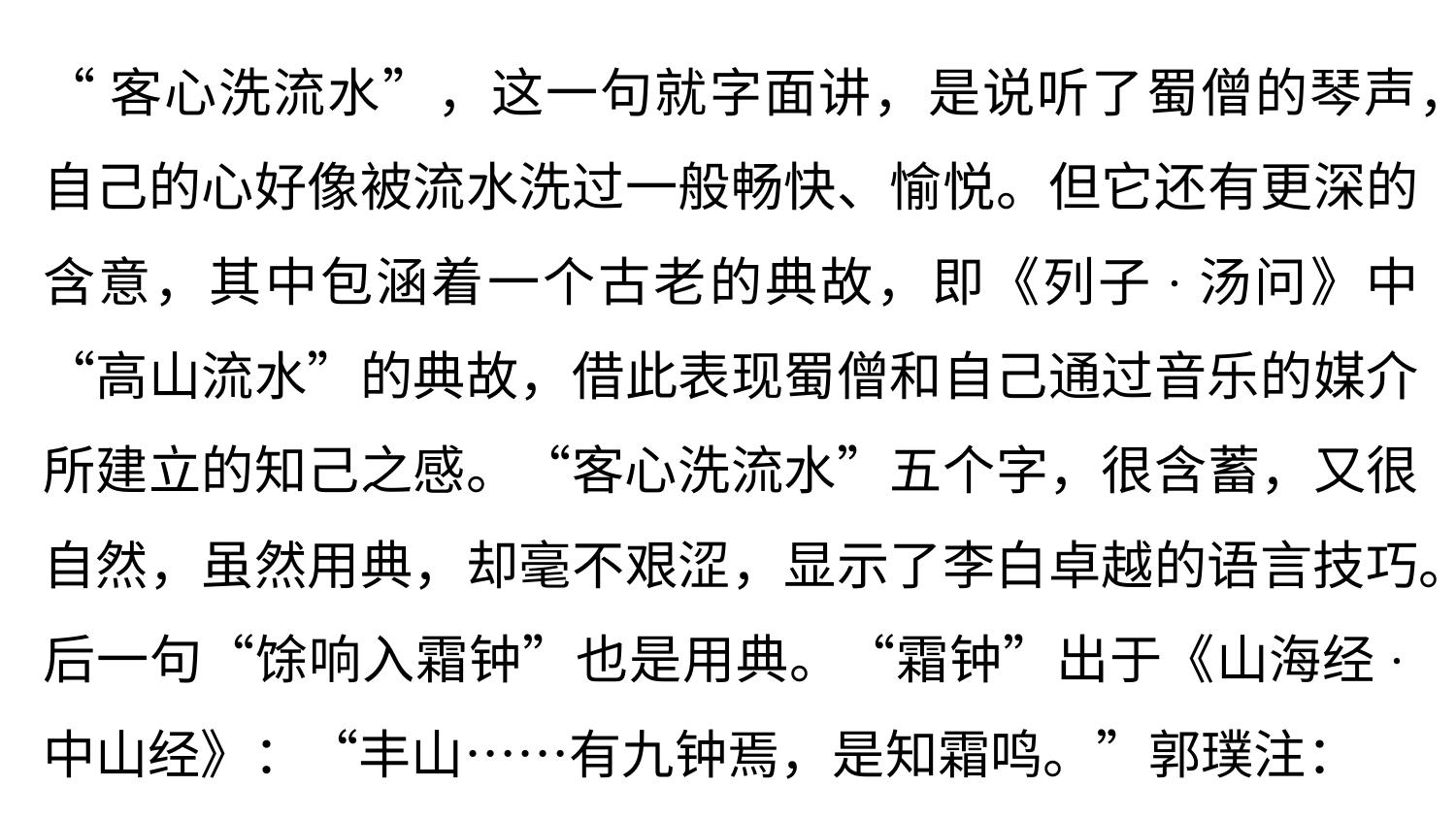

“客心洗流水”，这一句就字面讲，是说听了蜀僧的琴声，自己的心好像被流水洗过一般畅快、愉悦。但它还有更深的含意，其中包涵着一个古老的典故，即《列子·汤问》中“高山流水”的典故，借此表现蜀僧和自己通过音乐的媒介所建立的知己之感。“客心洗流水”五个字，很含蓄，又很自然，虽然用典，却毫不艰涩，显示了李白卓越的语言技巧。后一句“馀响入霜钟”也是用典。“霜钟”出于《山海经·中山经》：“丰山……有九钟焉，是知霜鸣。”郭璞注：